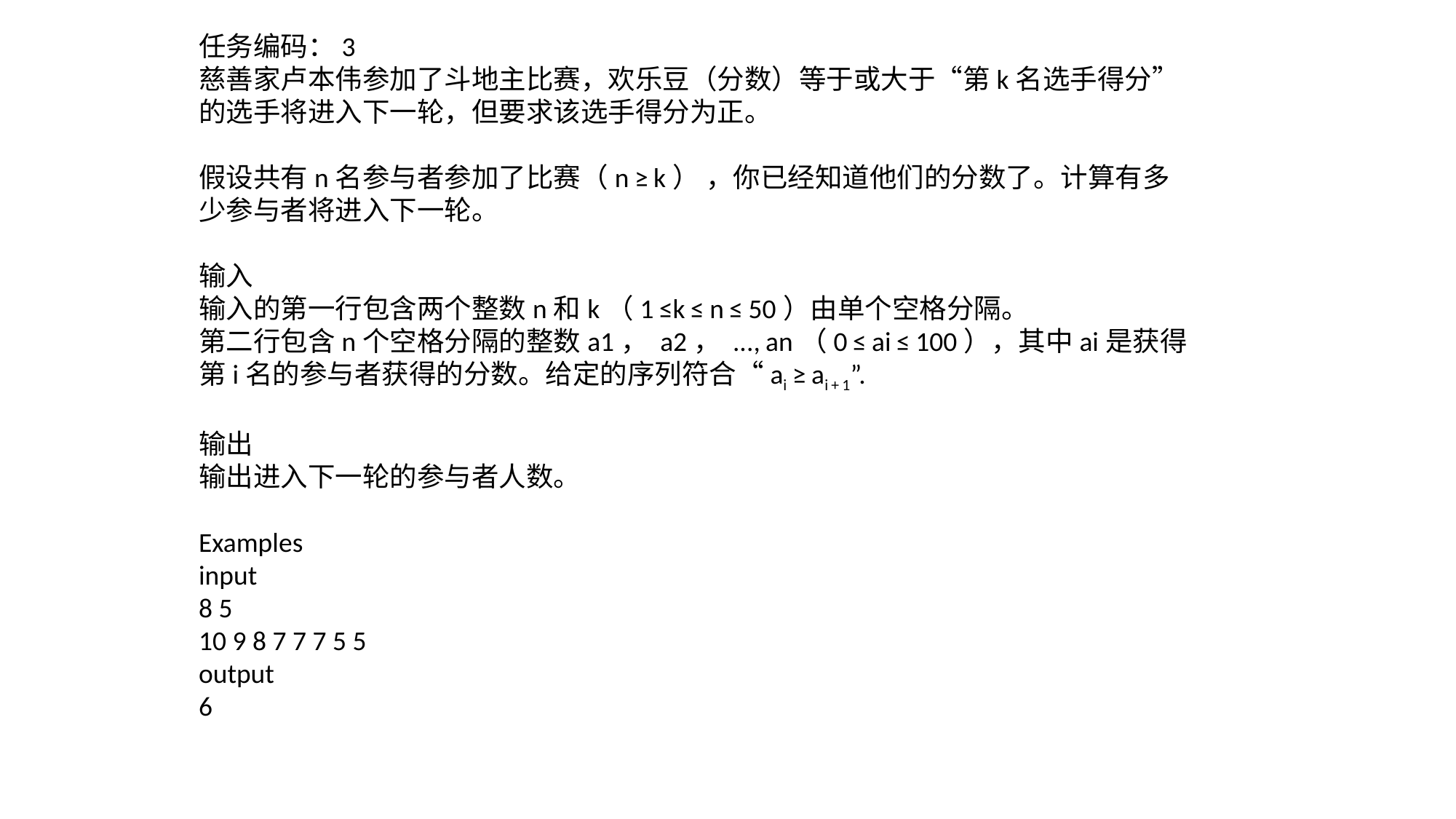

任务编码：3
慈善家卢本伟参加了斗地主比赛，欢乐豆（分数）等于或大于“第k名选手得分”的选手将进入下一轮，但要求该选手得分为正。

假设共有n名参与者参加了比赛（n ≥ k） ，你已经知道他们的分数了。计算有多少参与者将进入下一轮。

输入
输入的第一行包含两个整数n和k（1 ≤k ≤ n ≤ 50）由单个空格分隔。
第二行包含n个空格分隔的整数a1， a2， ..., an（0 ≤ ai ≤ 100），其中ai是获得第i名的参与者获得的分数。给定的序列符合“ai ≥ ai + 1”.

输出
输出进入下一轮的参与者人数。

Examples
input
8 5
10 9 8 7 7 7 5 5
output
6